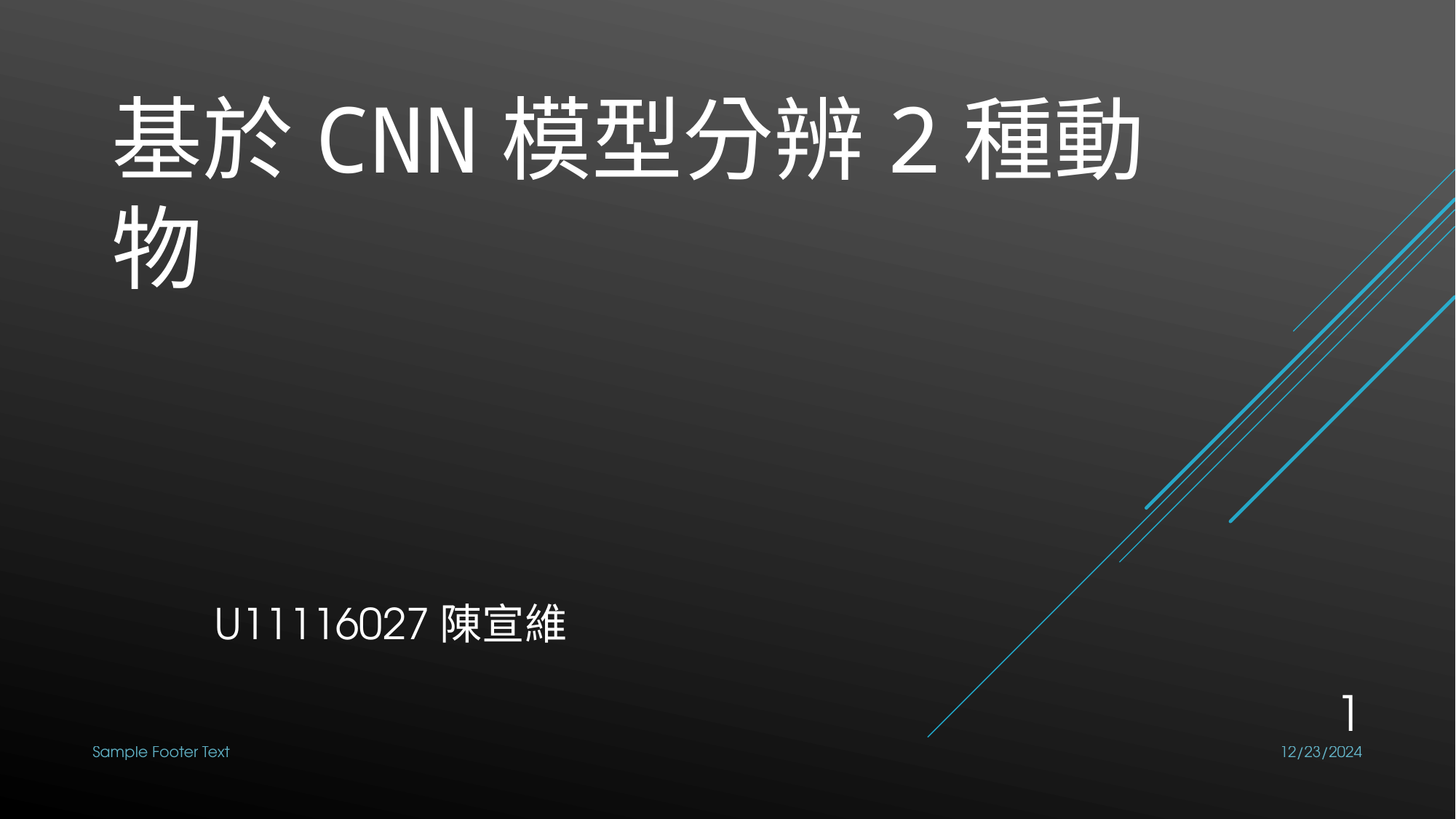

# 基於CNN模型分辨2種動物
U11116027陳宣維
1
Sample Footer Text
12/23/2024